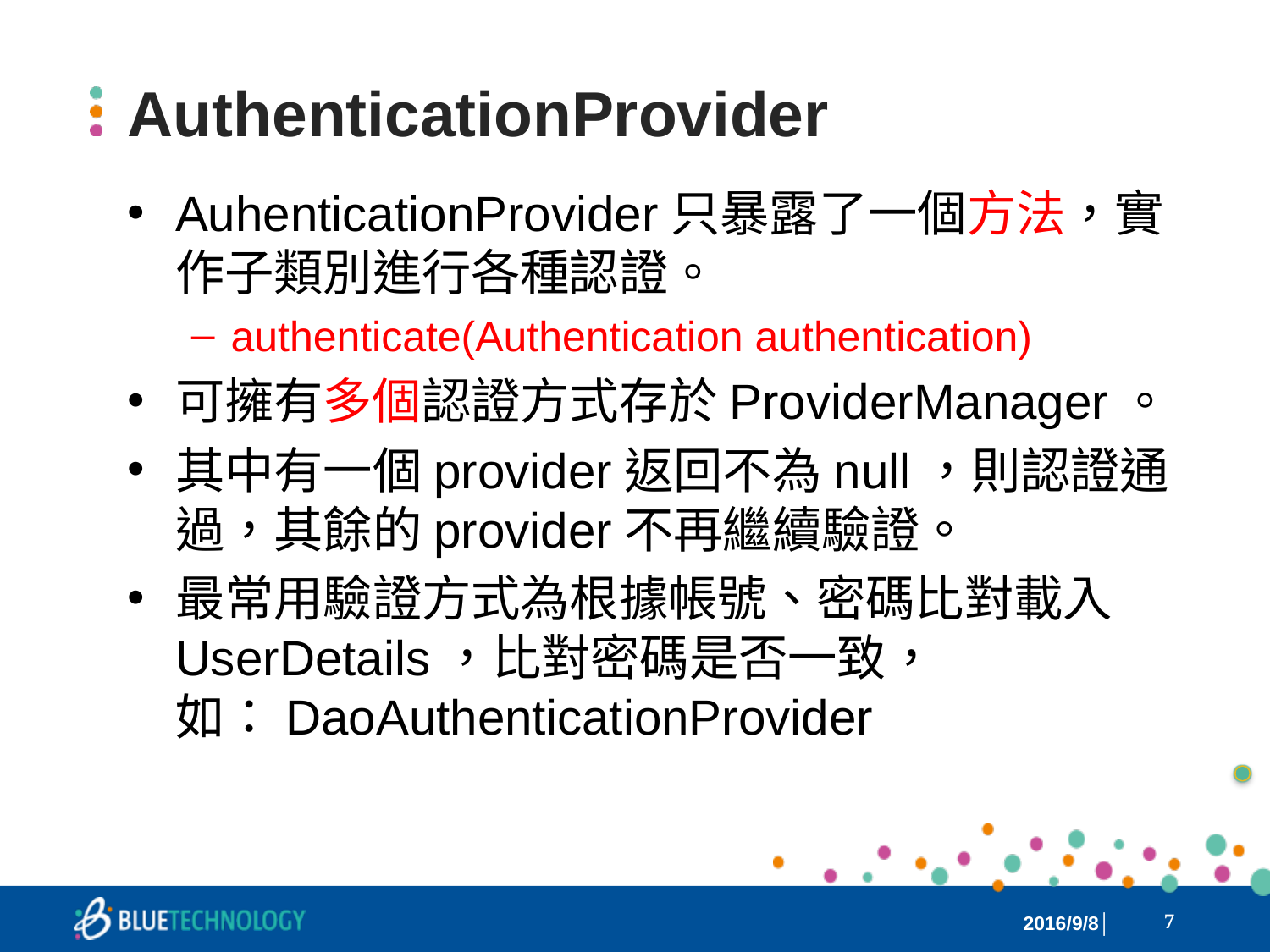

# AuthenticationProvider
AuhenticationProvider只暴露了一個方法，實作子類別進行各種認證。
authenticate(Authentication authentication)
可擁有多個認證方式存於ProviderManager。
其中有一個provider返回不為null，則認證通過，其餘的provider不再繼續驗證。
最常用驗證方式為根據帳號、密碼比對載入UserDetails，比對密碼是否一致，
如：DaoAuthenticationProvider